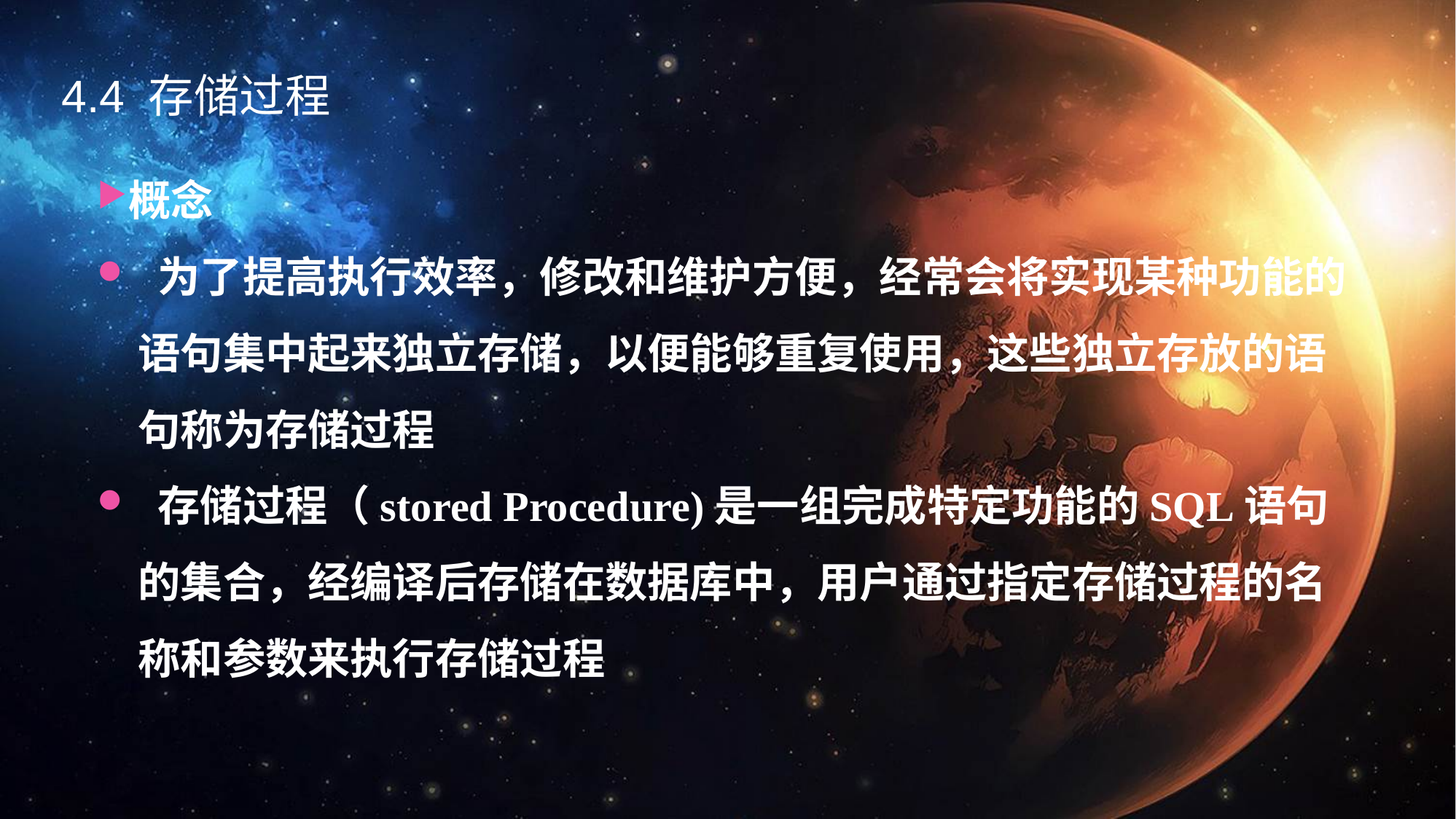

4.4 存储过程
概念
 为了提高执行效率，修改和维护方便，经常会将实现某种功能的语句集中起来独立存储，以便能够重复使用，这些独立存放的语句称为存储过程
 存储过程（stored Procedure)是一组完成特定功能的SQL语句的集合，经编译后存储在数据库中，用户通过指定存储过程的名称和参数来执行存储过程